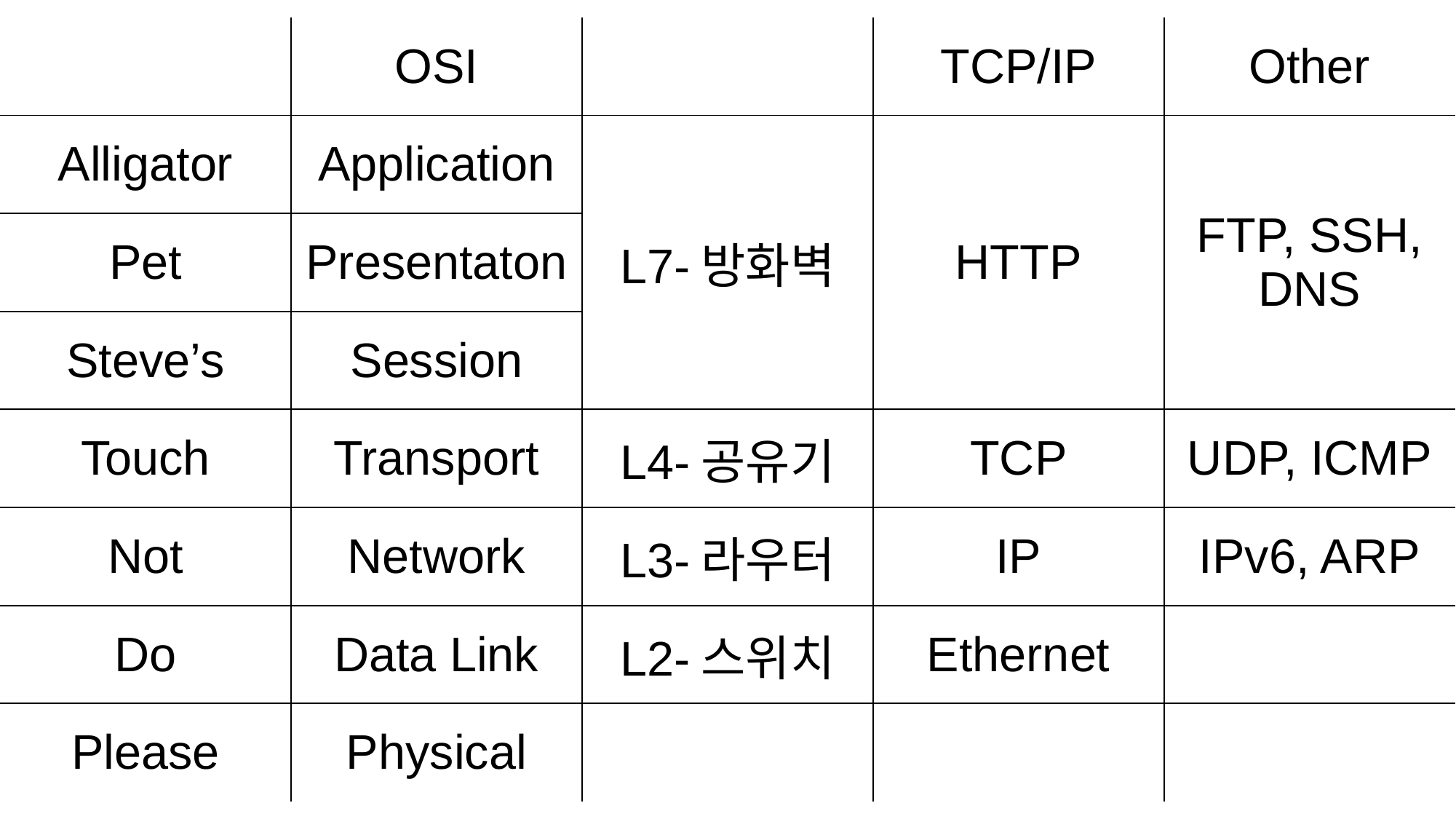

|  | OSI |  | TCP/IP | Other |
| --- | --- | --- | --- | --- |
| Alligator | Application | L7-방화벽 | HTTP | FTP, SSH, DNS |
| Pet | Presentaton |  |  |  |
| Steve’s | Session |  |  |  |
| Touch | Transport | L4-공유기 | TCP | UDP, ICMP |
| Not | Network | L3-라우터 | IP | IPv6, ARP |
| Do | Data Link | L2-스위치 | Ethernet |  |
| Please | Physical |  |  |  |